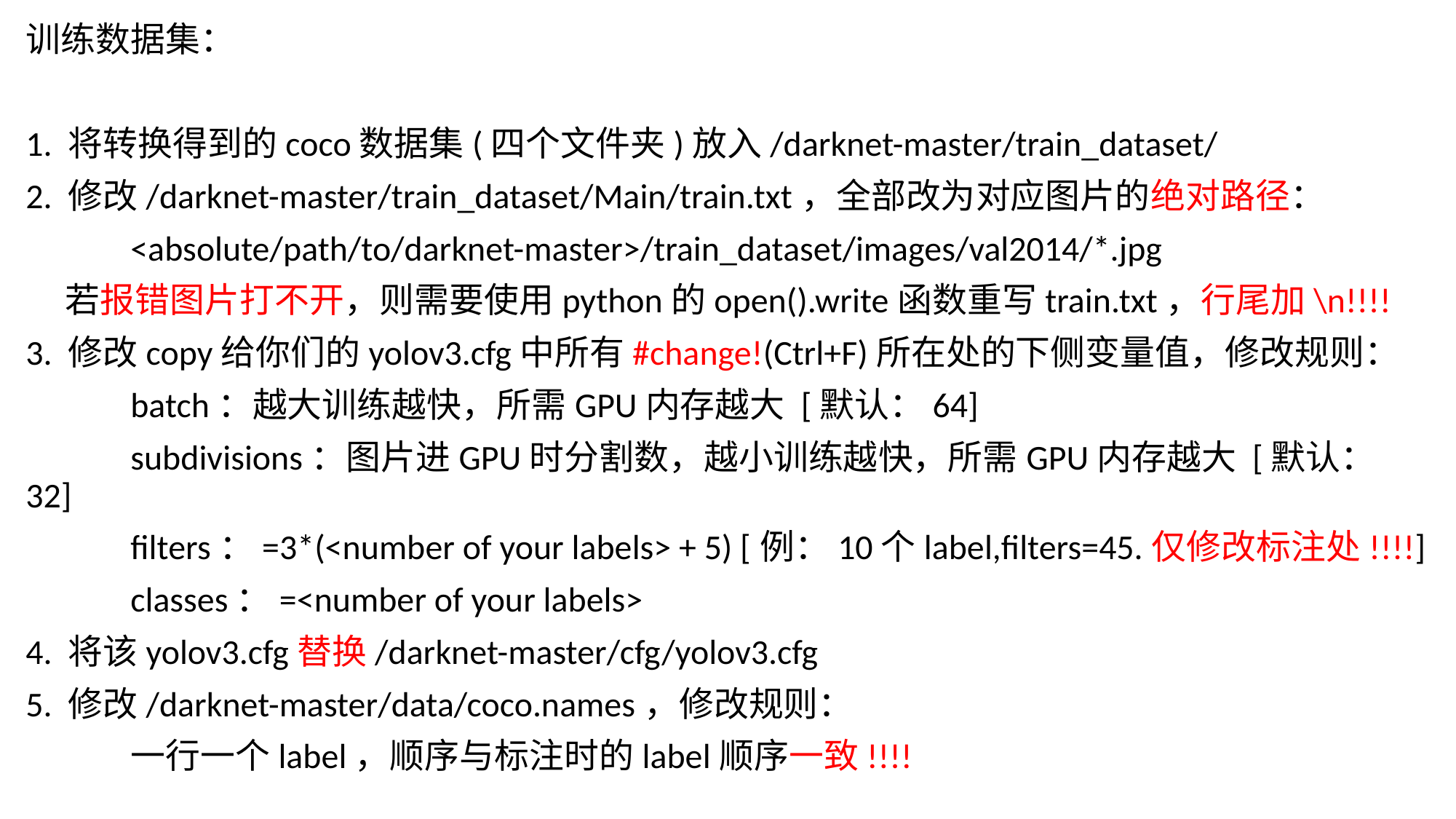

训练数据集：

1. 将转换得到的coco数据集(四个文件夹)放入/darknet-master/train_dataset/
2. 修改/darknet-master/train_dataset/Main/train.txt，全部改为对应图片的绝对路径：
	<absolute/path/to/darknet-master>/train_dataset/images/val2014/*.jpg
    若报错图片打不开，则需要使用python的open().write函数重写train.txt，行尾加\n!!!!
3. 修改copy给你们的yolov3.cfg中所有#change!(Ctrl+F)所在处的下侧变量值，修改规则：
	batch：越大训练越快，所需GPU内存越大 [默认：64]
	subdivisions：图片进GPU时分割数，越小训练越快，所需GPU内存越大 [默认：32]
	filters：=3*(<number of your labels> + 5) [例：10个label,filters=45.仅修改标注处!!!!]
	classes：=<number of your labels>
4. 将该yolov3.cfg替换/darknet-master/cfg/yolov3.cfg
5. 修改/darknet-master/data/coco.names，修改规则：
	一行一个label，顺序与标注时的label顺序一致!!!!